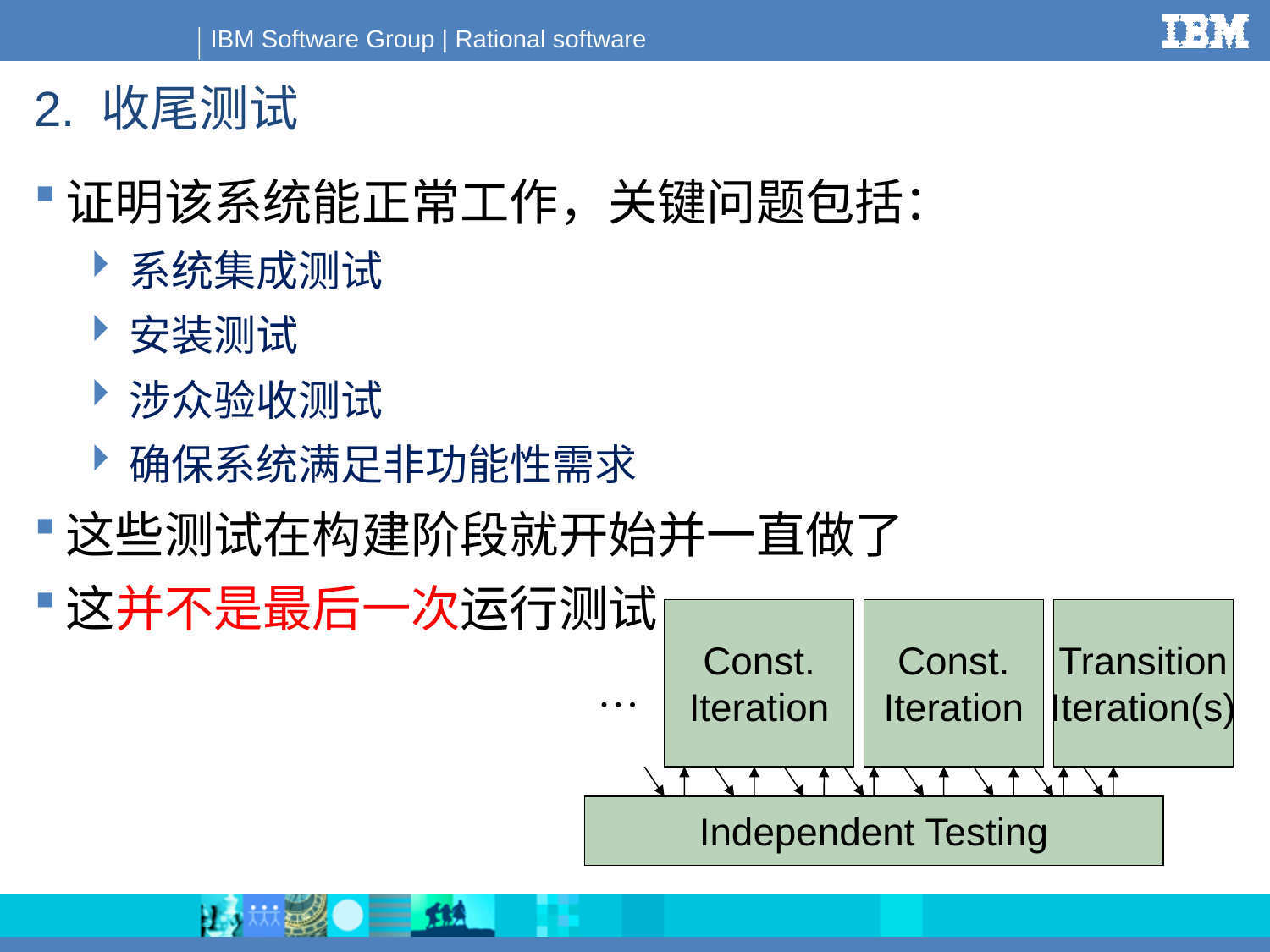

# 2. 收尾测试
证明该系统能正常工作，关键问题包括：
系统集成测试
安装测试
涉众验收测试
确保系统满足非功能性需求
这些测试在构建阶段就开始并一直做了
这并不是最后一次运行测试
Const.
Iteration
Const.
Iteration
Transition
Iteration(s)
…

Independent Testing